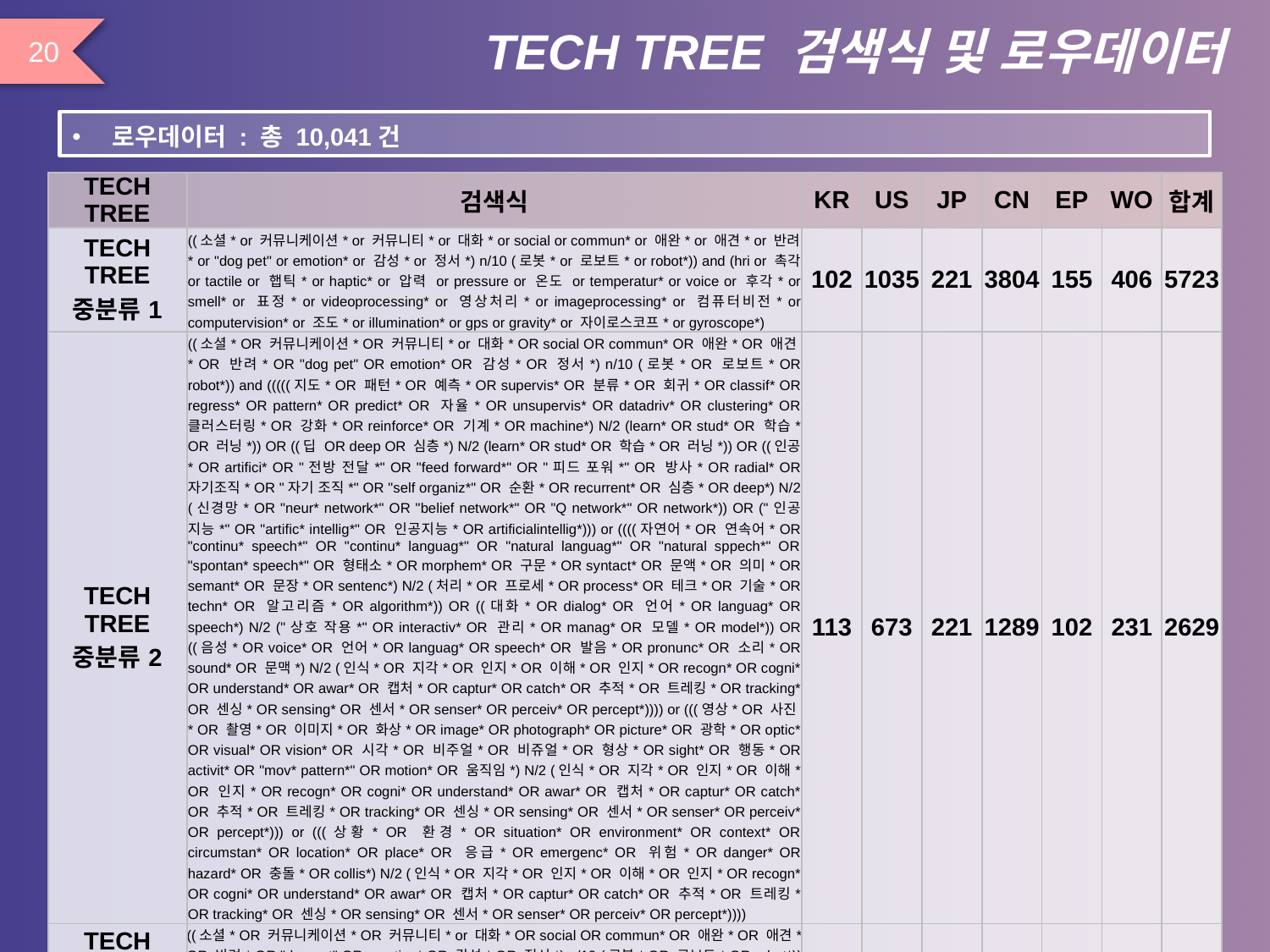

# TECH TREE 검색식 및 로우데이터
20
로우데이터 : 총 10,041건
| TECH TREE | 검색식 | KR | US | JP | CN | EP | WO | 합계 |
| --- | --- | --- | --- | --- | --- | --- | --- | --- |
| TECH TREE 중분류1 | ((소셜\* or 커뮤니케이션\* or 커뮤니티\* or 대화\* or social or commun\* or 애완\* or 애견\* or 반려\* or "dog pet" or emotion\* or 감성\* or 정서\*) n/10 (로봇\* or 로보트\* or robot\*)) and (hri or 촉각 or tactile or 햅틱\* or haptic\* or 압력 or pressure or 온도 or temperatur\* or voice or 후각\* or smell\* or 표정\* or videoprocessing\* or 영상처리\* or imageprocessing\* or 컴퓨터비전\* or computervision\* or 조도\* or illumination\* or gps or gravity\* or 자이로스코프\* or gyroscope\*) | 102 | 1035 | 221 | 3804 | 155 | 406 | 5723 |
| TECH TREE 중분류2 | ((소셜\* OR 커뮤니케이션\* OR 커뮤니티\* or 대화\* OR social OR commun\* OR 애완\* OR 애견\* OR 반려\* OR "dog pet" OR emotion\* OR 감성\* OR 정서\*) n/10 (로봇\* OR 로보트\* OR robot\*)) and (((((지도\* OR 패턴\* OR 예측\* OR supervis\* OR 분류\* OR 회귀\* OR classif\* OR regress\* OR pattern\* OR predict\* OR 자율\* OR unsupervis\* OR datadriv\* OR clustering\* OR 클러스터링\* OR 강화\* OR reinforce\* OR 기계\* OR machine\*) N/2 (learn\* OR stud\* OR 학습\* OR 러닝\*)) OR ((딥 OR deep OR 심층\*) N/2 (learn\* OR stud\* OR 학습\* OR 러닝\*)) OR ((인공\* OR artifici\* OR "전방 전달\*" OR "feed forward\*" OR "피드 포워\*" OR 방사\* OR radial\* OR 자기조직\* OR "자기 조직\*" OR "self organiz\*" OR 순환\* OR recurrent\* OR 심층\* OR deep\*) N/2 (신경망\* OR "neur\* network\*" OR "belief network\*" OR "Q network\*" OR network\*)) OR ("인공 지능\*" OR "artific\* intellig\*" OR 인공지능\* OR artificialintellig\*))) or ((((자연어\* OR 연속어\* OR "continu\* speech\*" OR "continu\* languag\*" OR "natural languag\*" OR "natural sppech\*" OR "spontan\* speech\*" OR 형태소\* OR morphem\* OR 구문\* OR syntact\* OR 문액\* OR 의미\* OR semant\* OR 문장\* OR sentenc\*) N/2 (처리\* OR 프로세\* OR process\* OR 테크\* OR 기술\* OR techn\* OR 알고리즘\* OR algorithm\*)) OR ((대화\* OR dialog\* OR 언어\* OR languag\* OR speech\*) N/2 ("상호 작용\*" OR interactiv\* OR 관리\* OR manag\* OR 모델\* OR model\*)) OR ((음성\* OR voice\* OR 언어\* OR languag\* OR speech\* OR 발음\* OR pronunc\* OR 소리\* OR sound\* OR 문맥\*) N/2 (인식\* OR 지각\* OR 인지\* OR 이해\* OR 인지\* OR recogn\* OR cogni\* OR understand\* OR awar\* OR 캡처\* OR captur\* OR catch\* OR 추적\* OR 트레킹\* OR tracking\* OR 센싱\* OR sensing\* OR 센서\* OR senser\* OR perceiv\* OR percept\*)))) or (((영상\* OR 사진\* OR 촬영\* OR 이미지\* OR 화상\* OR image\* OR photograph\* OR picture\* OR 광학\* OR optic\* OR visual\* OR vision\* OR 시각\* OR 비주얼\* OR 비쥬얼\* OR 형상\* OR sight\* OR 행동\* OR activit\* OR "mov\* pattern\*" OR motion\* OR 움직임\*) N/2 (인식\* OR 지각\* OR 인지\* OR 이해\* OR 인지\* OR recogn\* OR cogni\* OR understand\* OR awar\* OR 캡처\* OR captur\* OR catch\* OR 추적\* OR 트레킹\* OR tracking\* OR 센싱\* OR sensing\* OR 센서\* OR senser\* OR perceiv\* OR percept\*))) or (((상황\* OR 환경\* OR situation\* OR environment\* OR context\* OR circumstan\* OR location\* OR place\* OR 응급\* OR emergenc\* OR 위험\* OR danger\* OR hazard\* OR 충돌\* OR collis\*) N/2 (인식\* OR 지각\* OR 인지\* OR 이해\* OR 인지\* OR recogn\* OR cogni\* OR understand\* OR awar\* OR 캡처\* OR captur\* OR catch\* OR 추적\* OR 트레킹\* OR tracking\* OR 센싱\* OR sensing\* OR 센서\* OR senser\* OR perceiv\* OR percept\*)))) | 113 | 673 | 221 | 1289 | 102 | 231 | 2629 |
| TECH TREE 중분류3 | ((소셜\* OR 커뮤니케이션\* OR 커뮤니티\* or 대화\* OR social OR commun\* OR 애완\* OR 애견\* OR 반려\* OR "dog pet" OR emotion\* OR 감성\* OR 정서\*) n/10 (로봇\* OR 로보트\* OR robot\*)) and (소셜연동\* OR "소셜 연동" or 소셜연계\* or "소셜 연계" OR sso\* OR sns\* OR "Social Network" or "single sign on" OR 소셜값\* OR "social value" or "point of interest" OR 관심값\* OR "interest value" or interlock OR link) | 8 | 506 | 25 | 881 | 79 | 190 | 1689 |
| 총건수 |  | 223 | 2214 | 467 | 5974 | 336 | 827 | 10041 |